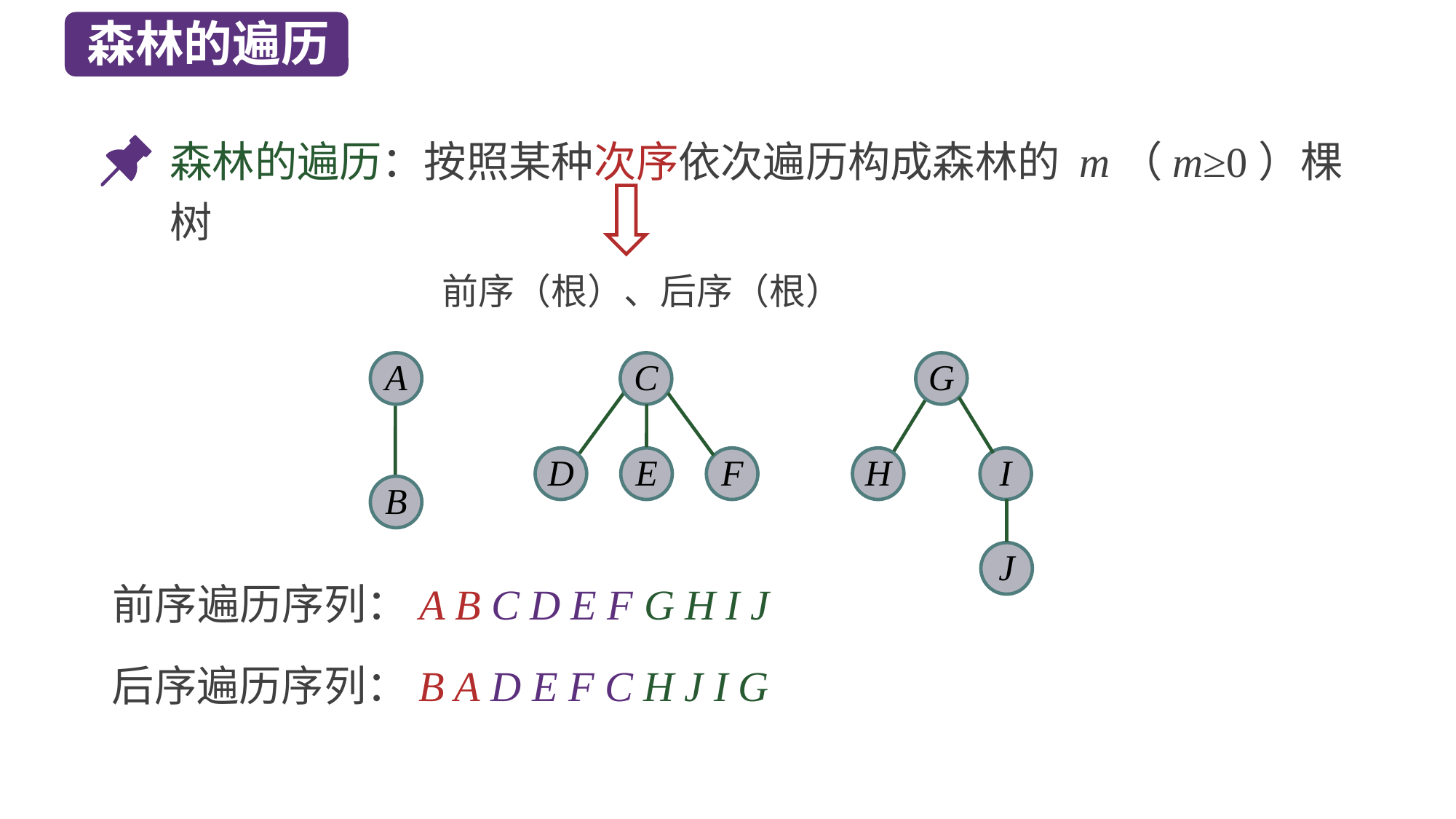

森林的遍历

森林的遍历：按照某种次序依次遍历构成森林的 m（m≥0）棵树

前序（根）、后序（根）
A

B
C

D
E
F
G

H
I

J
前序遍历序列：A B C D E F G H I J
后序遍历序列：B A D E F C H J I G